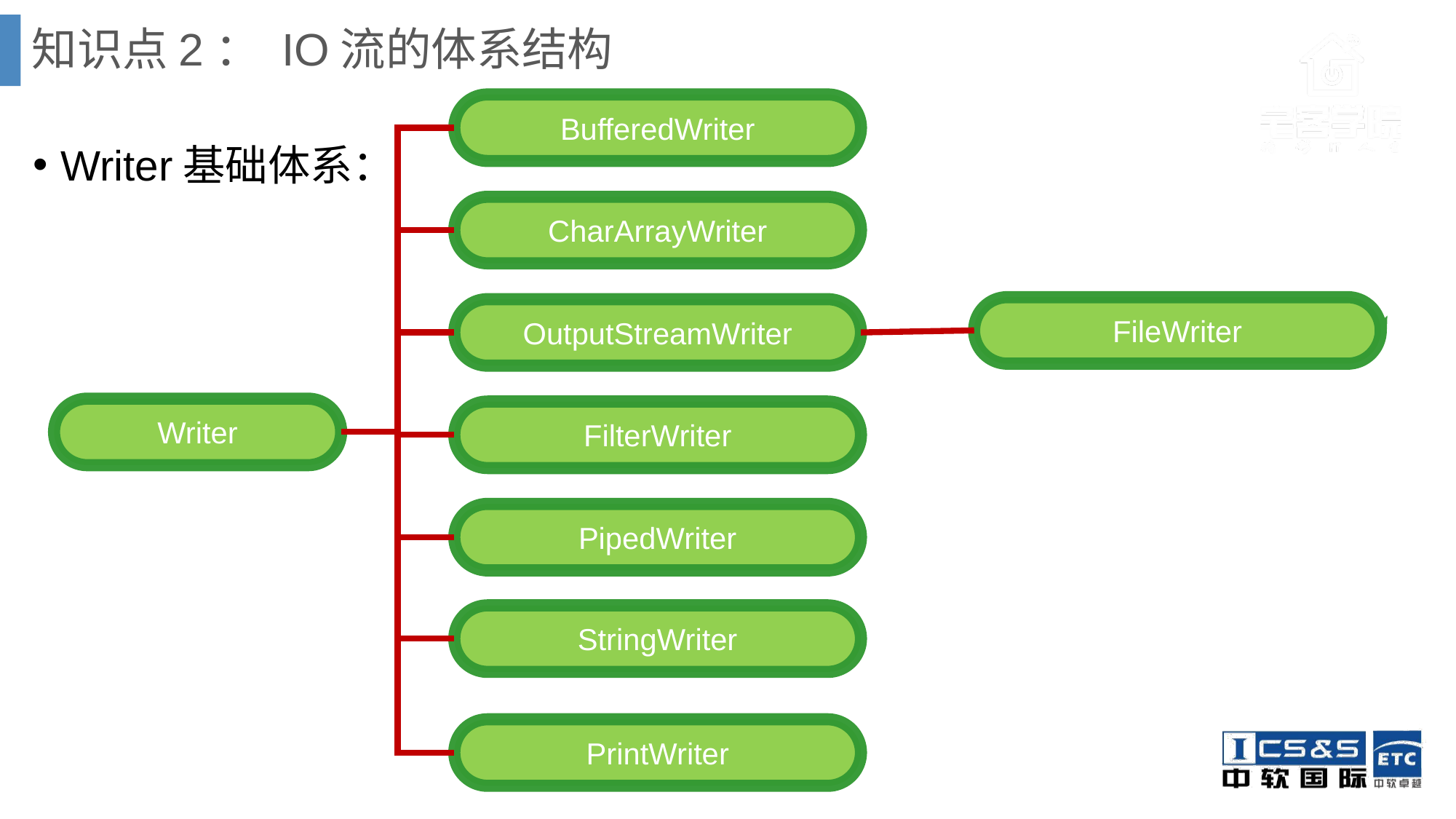

# 知识点2： IO流的体系结构
BufferedWriter
Writer基础体系：

CharArrayWriter
FileWriter
OutputStreamWriter
Writer
FilterWriter
PipedWriter
StringWriter
PrintWriter